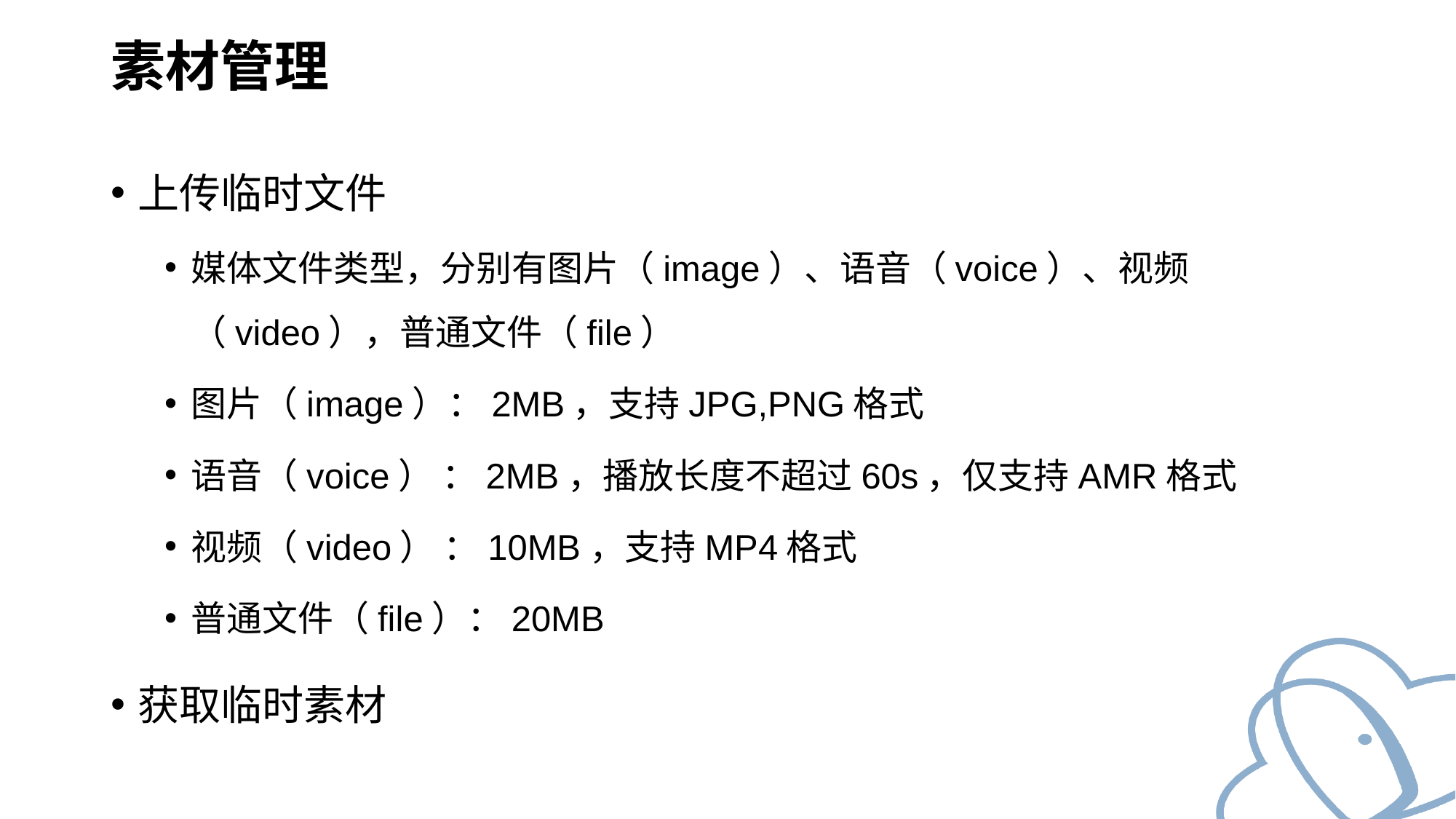

# 素材管理
上传临时文件
媒体文件类型，分别有图片（image）、语音（voice）、视频（video），普通文件（file）
图片（image）：2MB，支持JPG,PNG格式
语音（voice） ：2MB，播放长度不超过60s，仅支持AMR格式
视频（video） ：10MB，支持MP4格式
普通文件（file）：20MB
获取临时素材